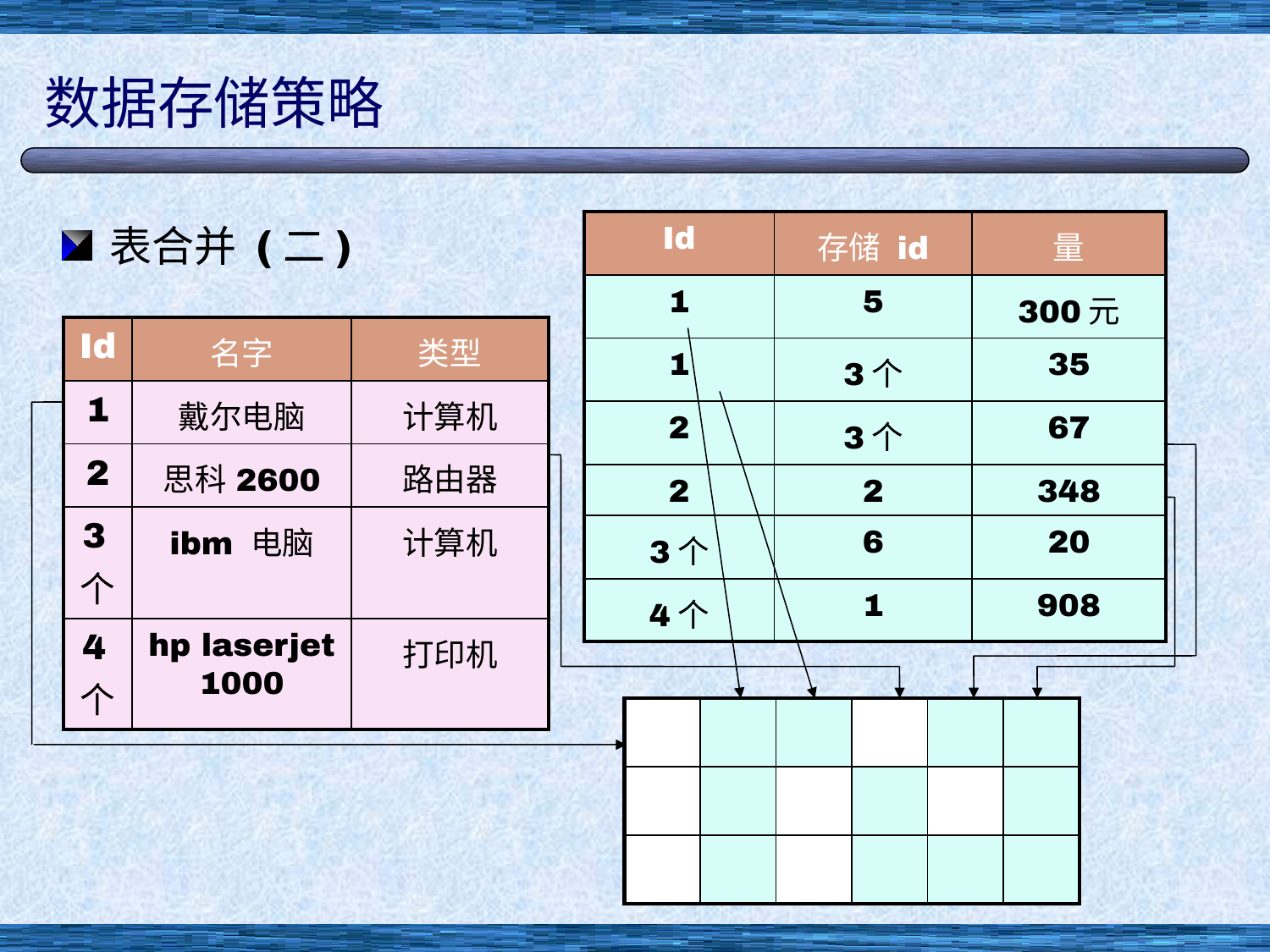

# 数据存储策略
表合并 (二)

| Id | 存储 id | 量 |
| --- | --- | --- |
| 1 | 5 | 300元 |
| 1 | 3个 | 35 |
| 2 | 3个 | 67 |
| 2 | 2 | 348 |
| 3个 | 6 | 20 |
| 4个 | 1 | 908 |
| Id | 名字 | 类型 |
| --- | --- | --- |
| 1 | 戴尔电脑 | 计算机 |
| 2 | 思科2600 | 路由器 |
| 3个 | ibm 电脑 | 计算机 |
| 4个 | hp laserjet 1000 | 打印机 |

|  |  |  |  |  |  |
| --- | --- | --- | --- | --- | --- |
|  |  |  |  |  |  |
|  |  |  |  |  |  |